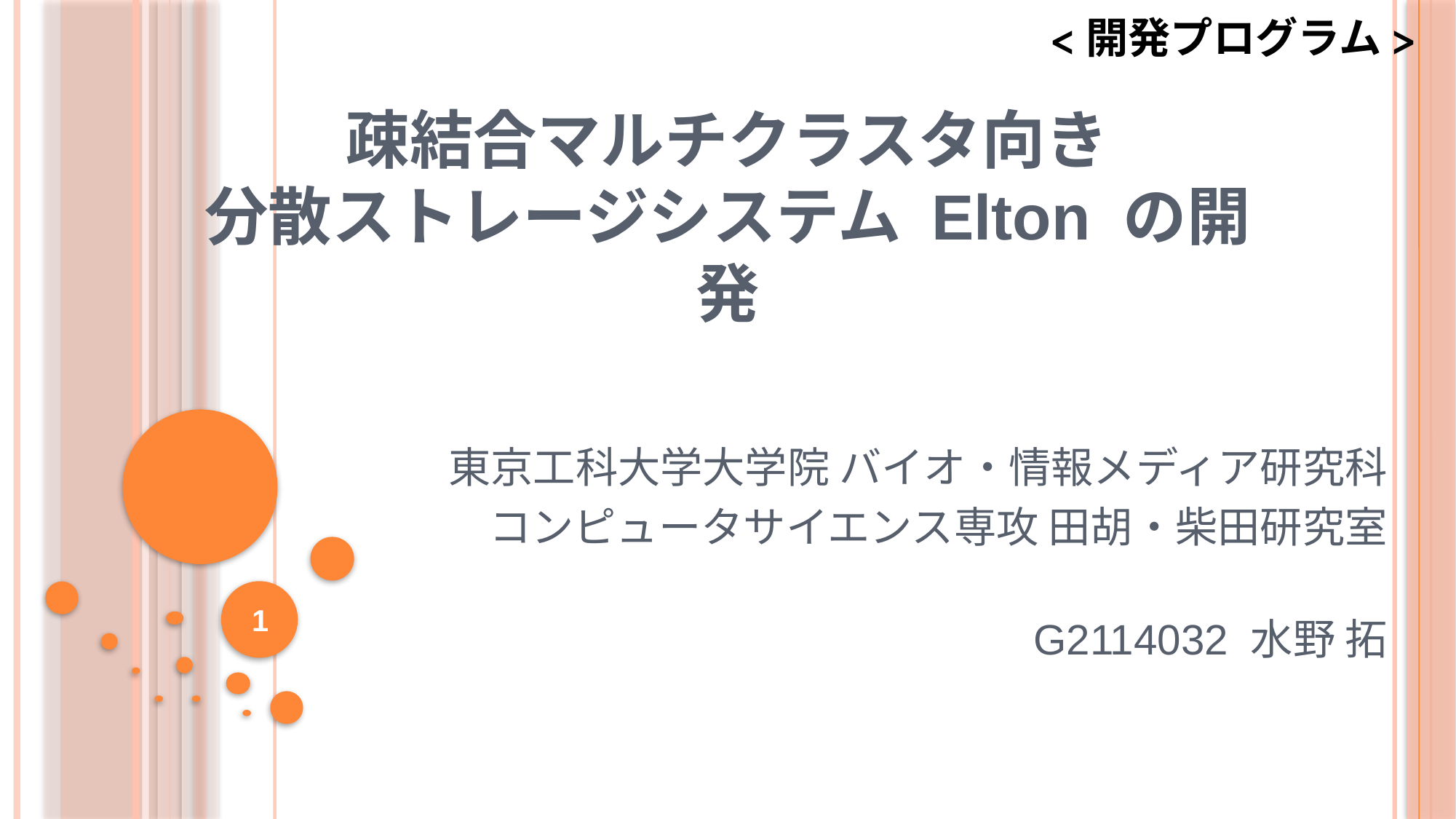

# 疎結合マルチクラスタ向き 分散ストレージシステム Elton の開発
1
G2114032 水野 拓